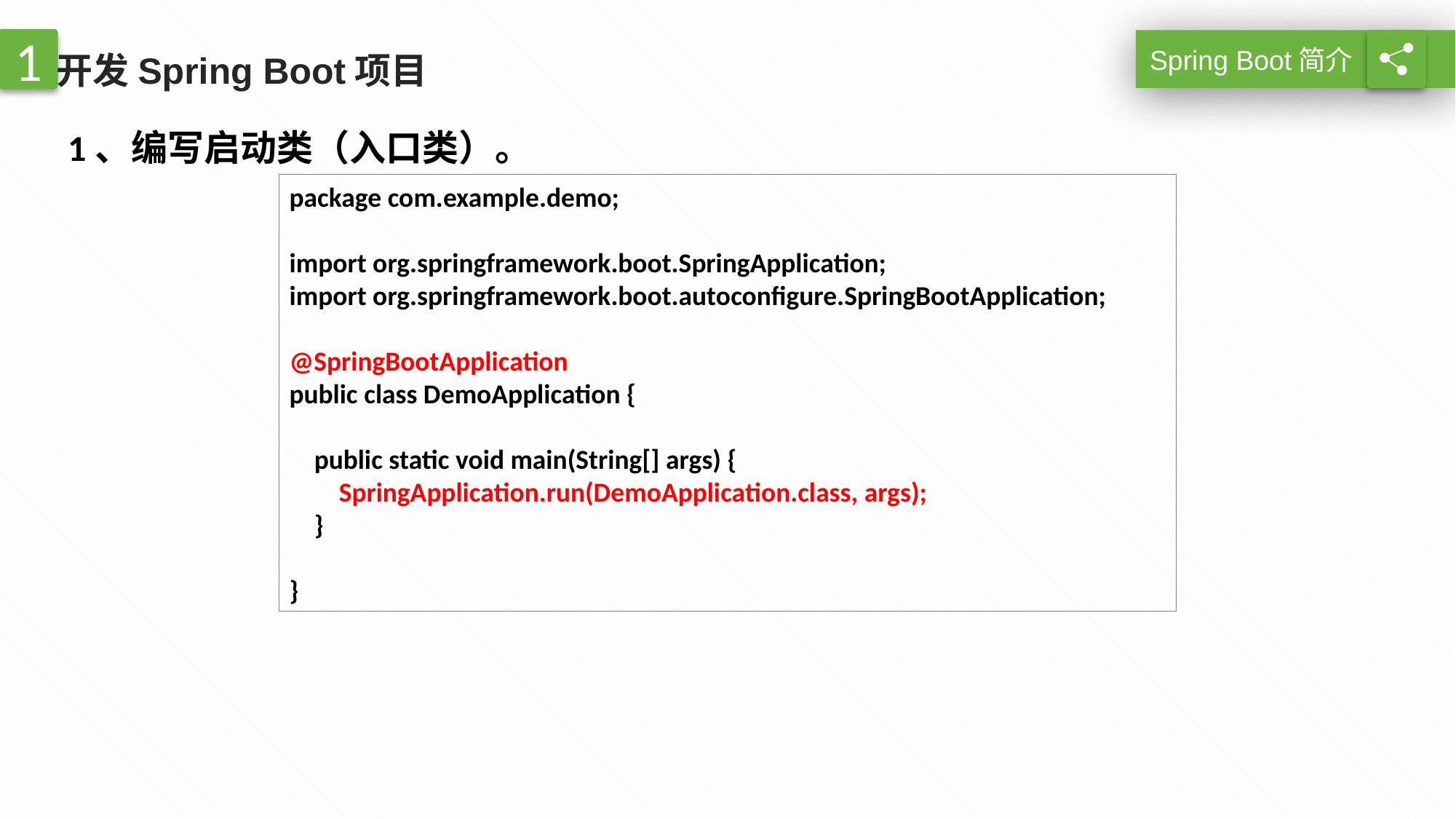

开发Spring Boot项目
1

Spring Boot简介

1、编写启动类（入口类）。

package com.example.demo;

import org.springframework.boot.SpringApplication;
import org.springframework.boot.autoconfigure.SpringBootApplication;

@SpringBootApplication
public class DemoApplication {

    public static void main(String[] args) {
        SpringApplication.run(DemoApplication.class, args);
    }

}